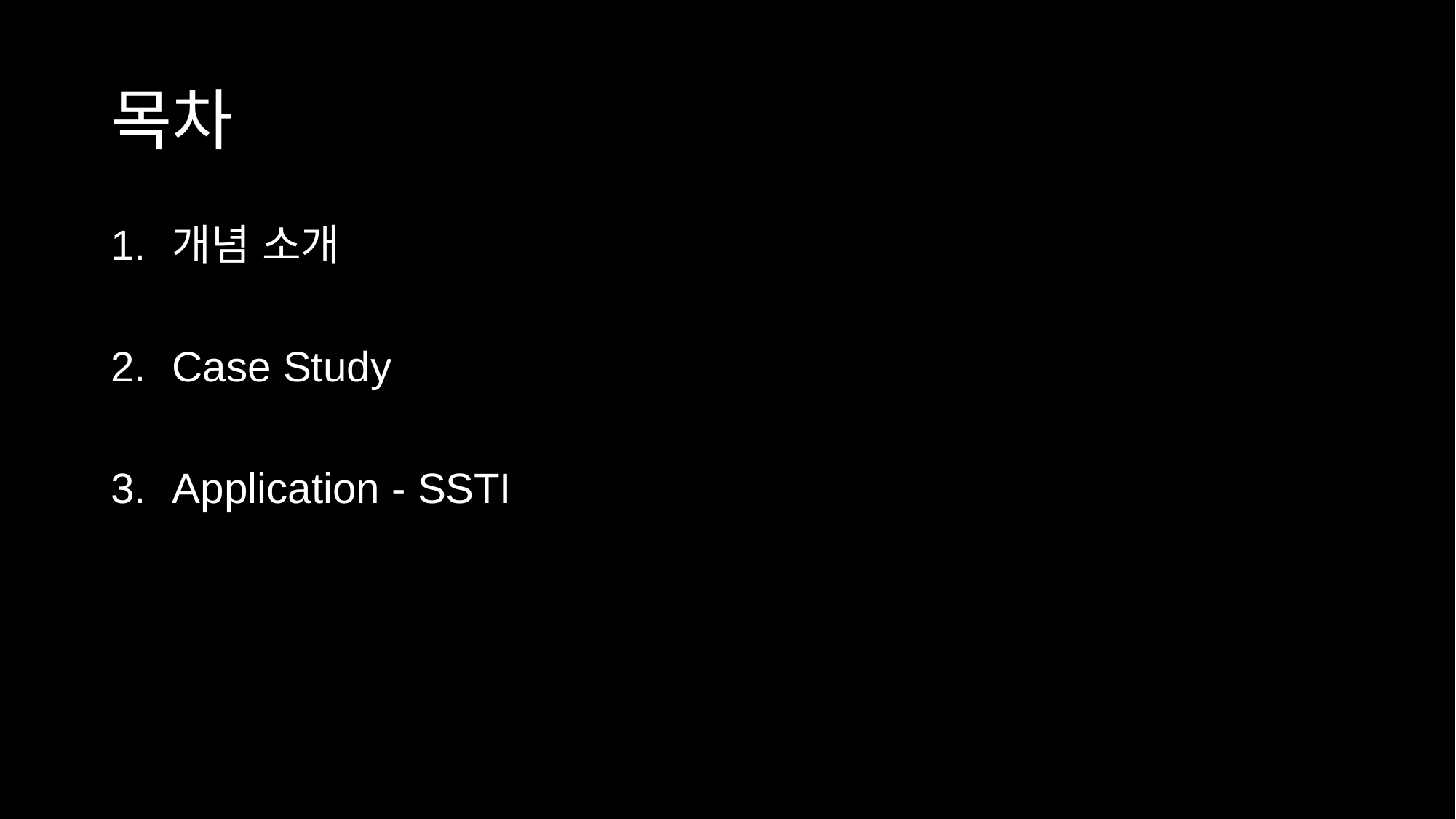

# 목차
개념 소개

Case Study

Application - SSTI